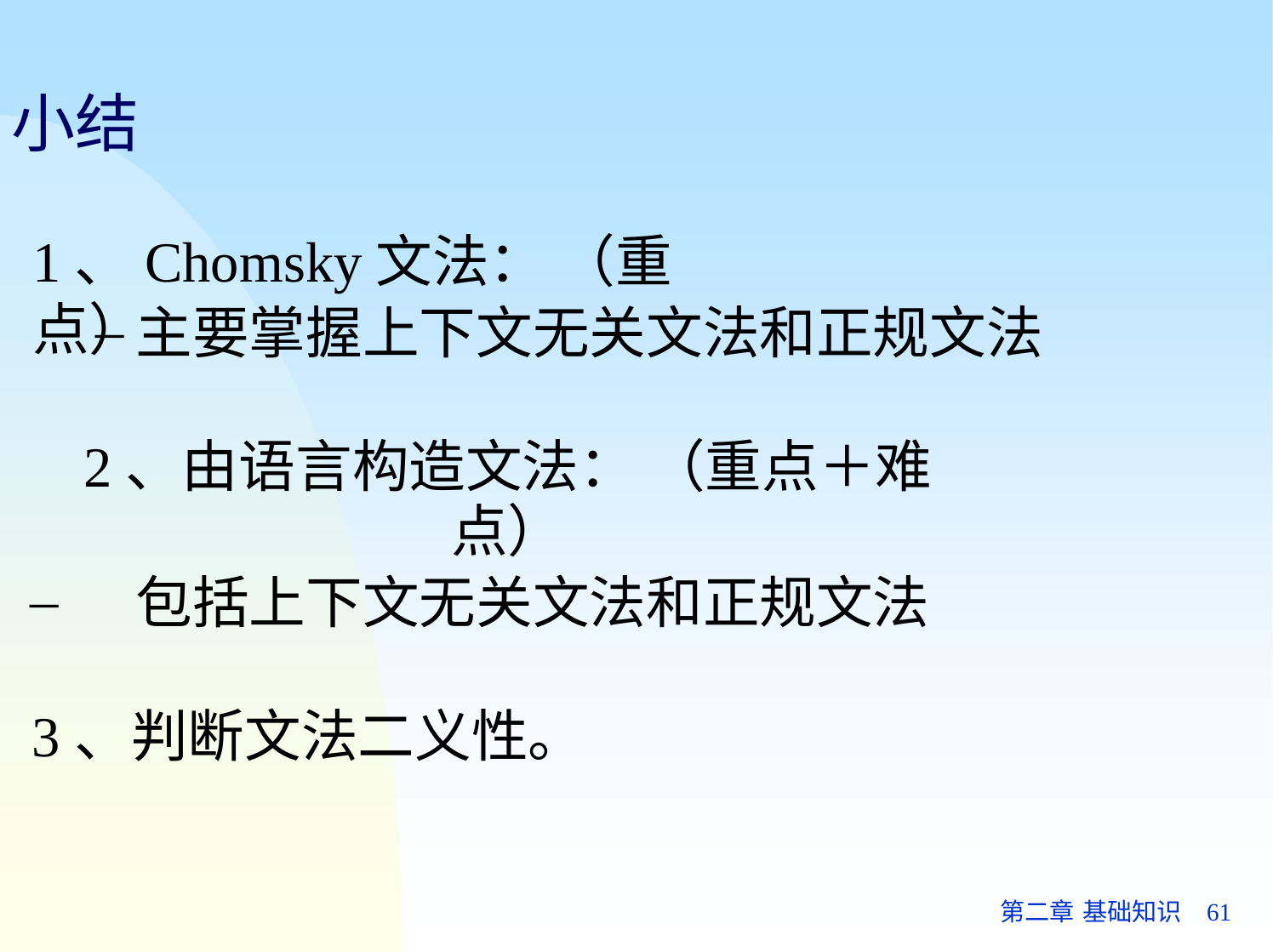

小结
# 1、Chomsky文法： （重点）
主要掌握上下文无关文法和正规文法

2、由语言构造文法： （重点＋难点）
包括上下文无关文法和正规文法

3、判断文法二义性。
第二章 基础知识	61